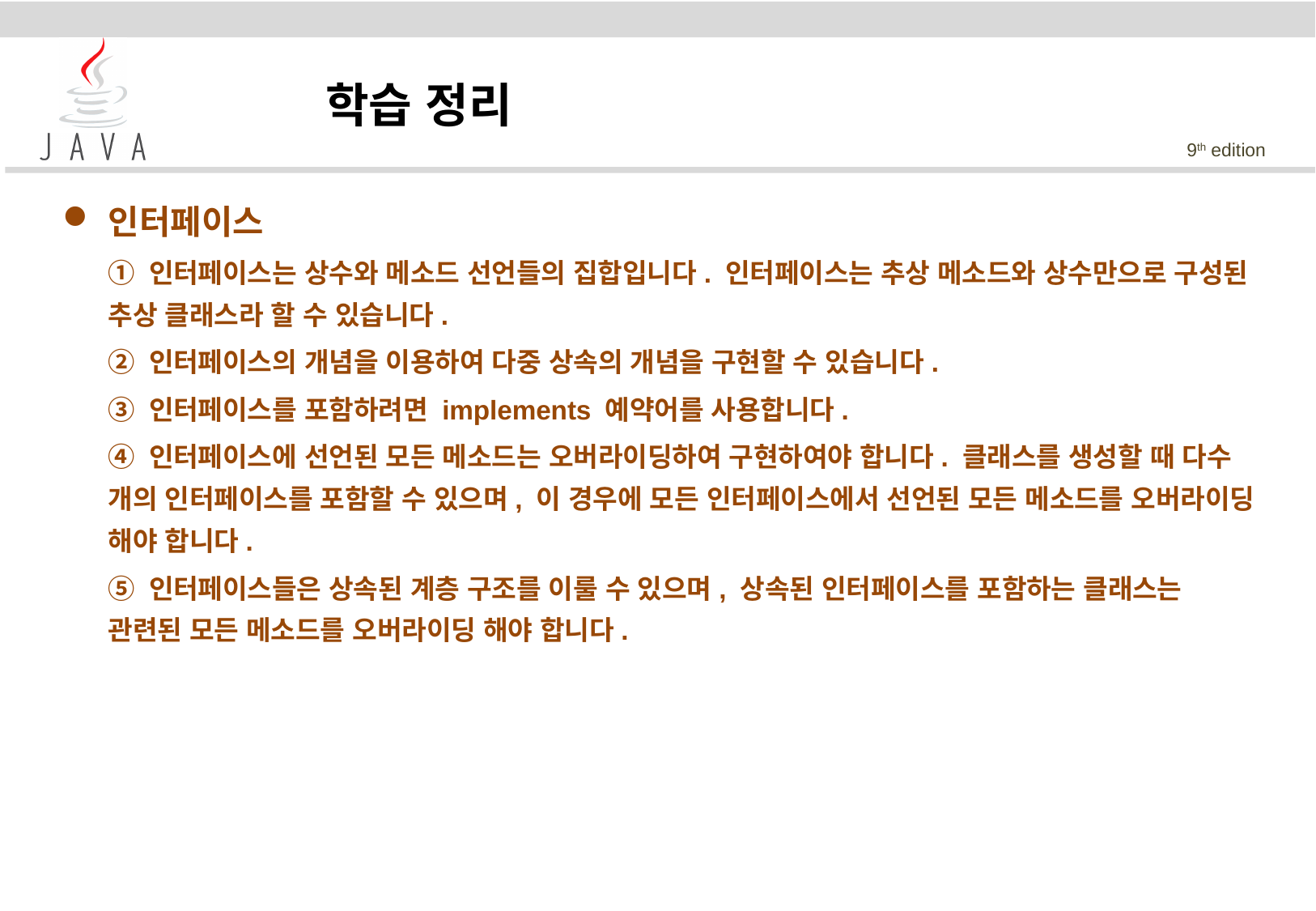

학습 정리
인터페이스
	① 인터페이스는 상수와 메소드 선언들의 집합입니다. 인터페이스는 추상 메소드와 상수만으로 구성된 추상 클래스라 할 수 있습니다.
	② 인터페이스의 개념을 이용하여 다중 상속의 개념을 구현할 수 있습니다.
	③ 인터페이스를 포함하려면 implements 예약어를 사용합니다.
	④ 인터페이스에 선언된 모든 메소드는 오버라이딩하여 구현하여야 합니다. 클래스를 생성할 때 다수 개의 인터페이스를 포함할 수 있으며, 이 경우에 모든 인터페이스에서 선언된 모든 메소드를 오버라이딩 해야 합니다.
	⑤ 인터페이스들은 상속된 계층 구조를 이룰 수 있으며, 상속된 인터페이스를 포함하는 클래스는 관련된 모든 메소드를 오버라이딩 해야 합니다.